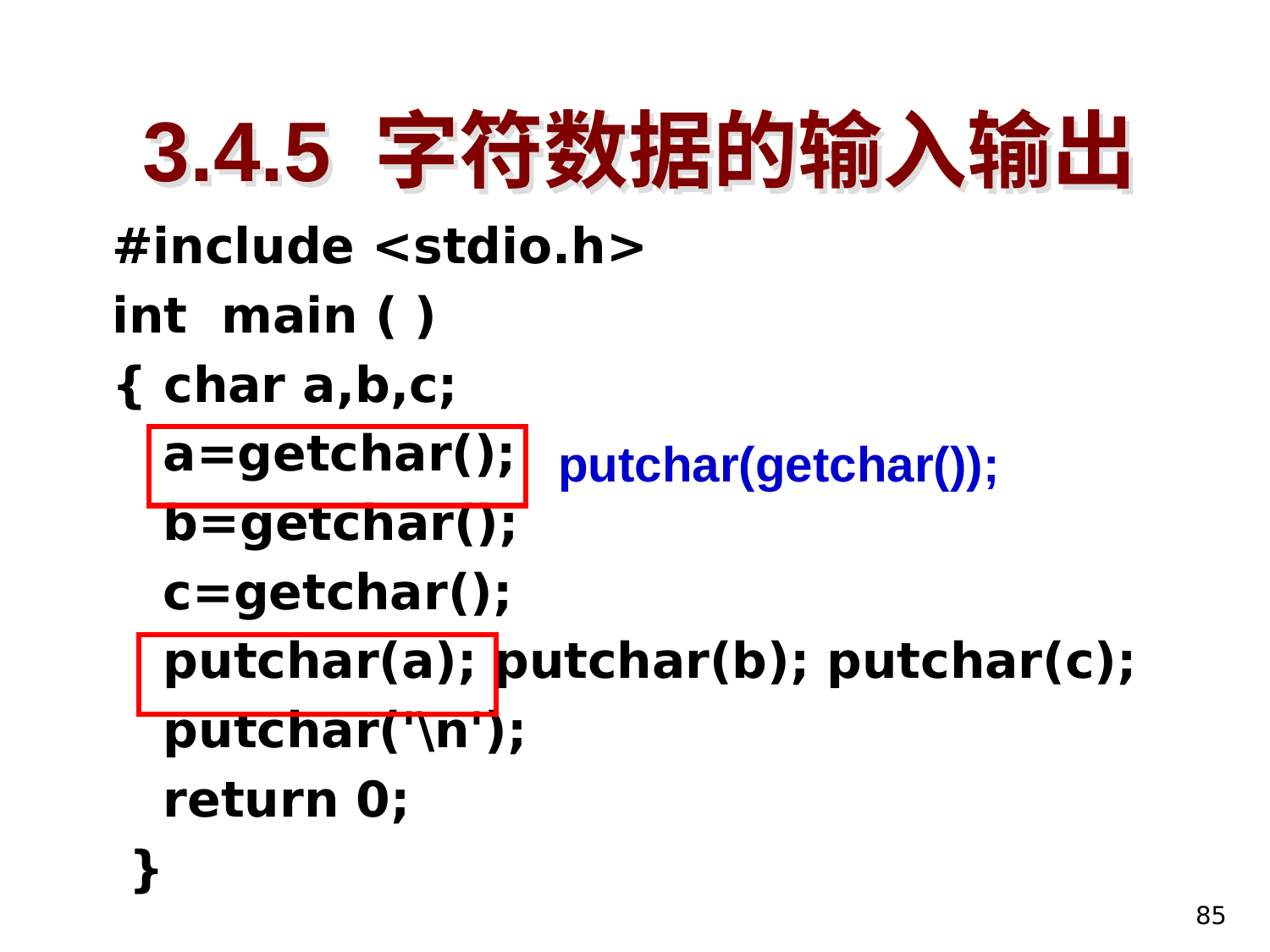

# 3.4.5 字符数据的输入输出
#include <stdio.h>
int  main ( )
{ char a,b,c;
   a=getchar();
   b=getchar();
   c=getchar();
   putchar(a); putchar(b); putchar(c);
   putchar('\n');
   return 0;
 }

putchar(getchar());

85